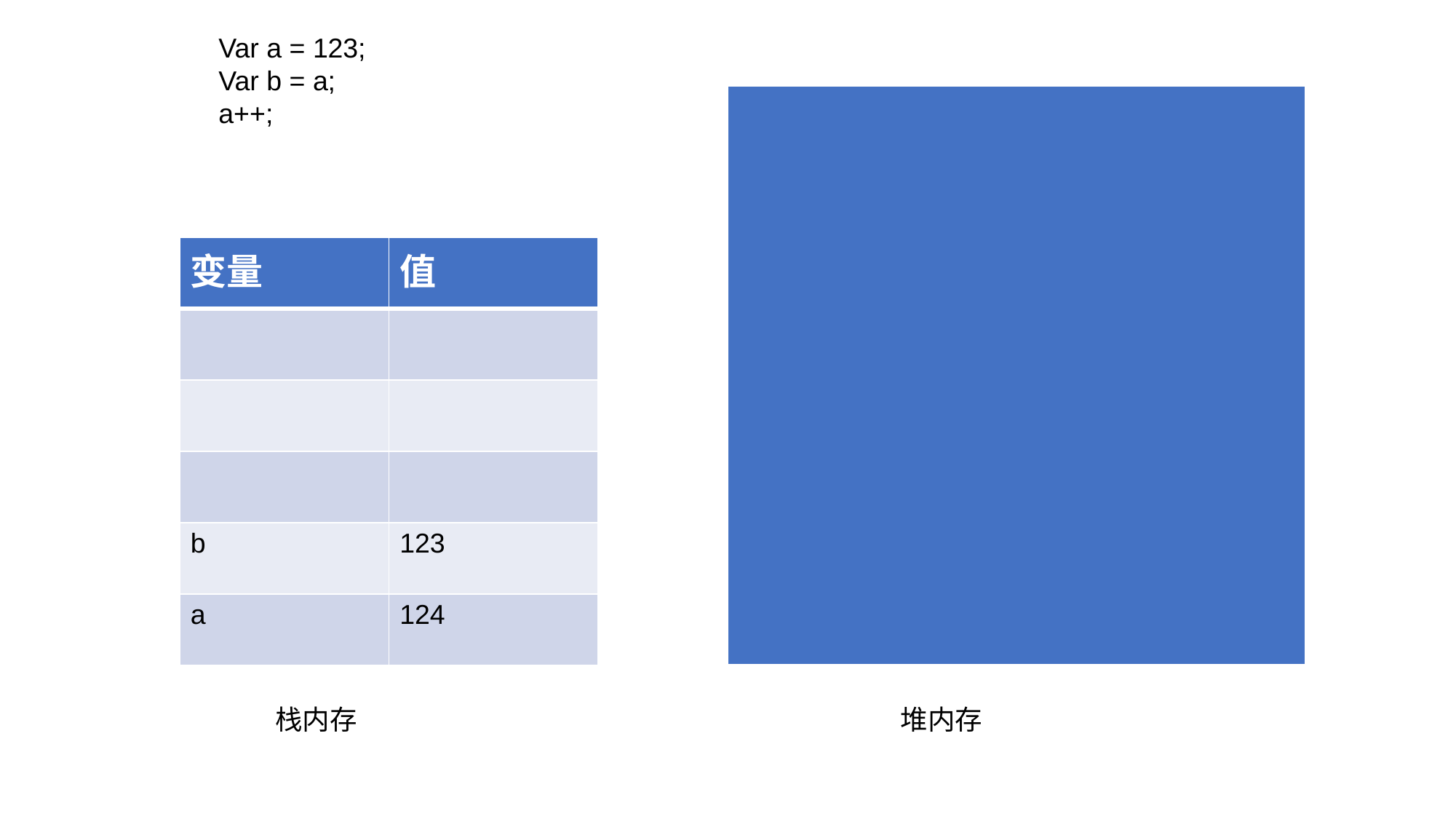

Var a = 123;
Var b = a;
a++;
|  |
| --- |
| 变量 | 值 |
| --- | --- |
|  |  |
|  |  |
|  |  |
| b | 123 |
| a | 124 |
栈内存
堆内存